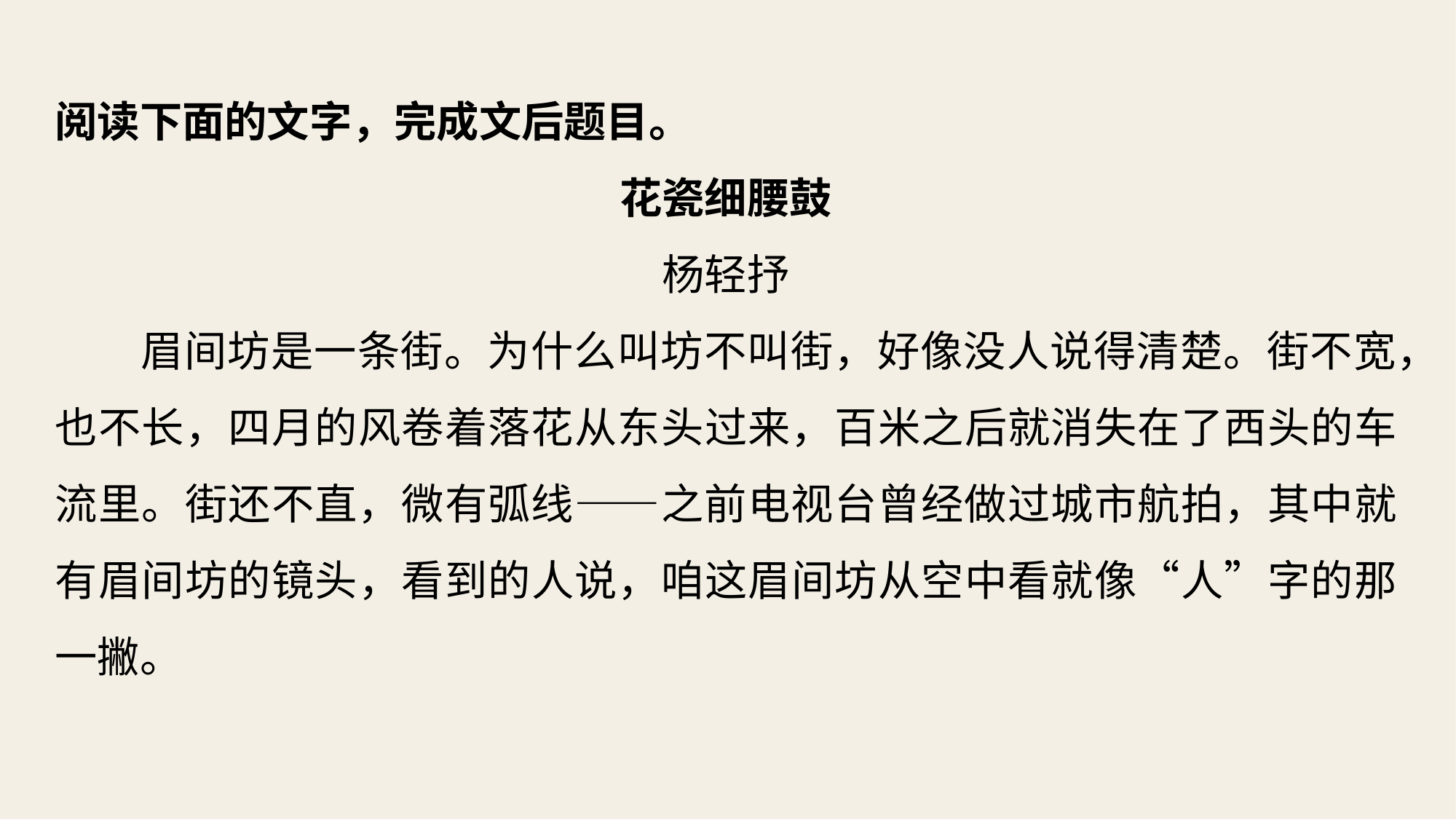

阅读下面的文字，完成文后题目。
花瓷细腰鼓
杨轻抒
眉间坊是一条街。为什么叫坊不叫街，好像没人说得清楚。街不宽，也不长，四月的风卷着落花从东头过来，百米之后就消失在了西头的车流里。街还不直，微有弧线——之前电视台曾经做过城市航拍，其中就有眉间坊的镜头，看到的人说，咱这眉间坊从空中看就像“人”字的那一撇。